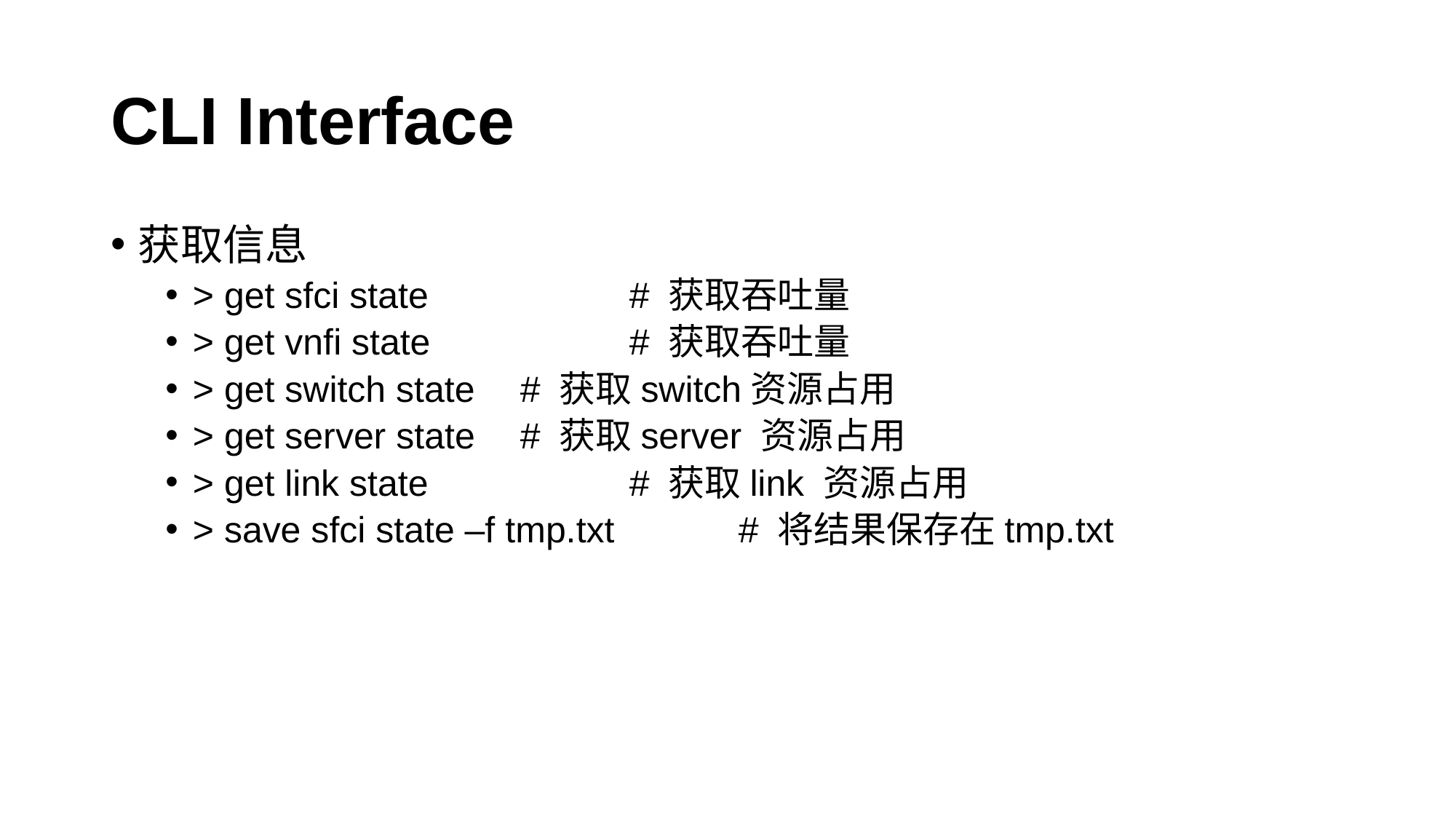

# CLI Interface
获取信息
> get sfci state		# 获取吞吐量
> get vnfi state		# 获取吞吐量
> get switch state	# 获取switch资源占用
> get server state	# 获取server 资源占用
> get link state		# 获取link 资源占用
> save sfci state –f tmp.txt		# 将结果保存在tmp.txt